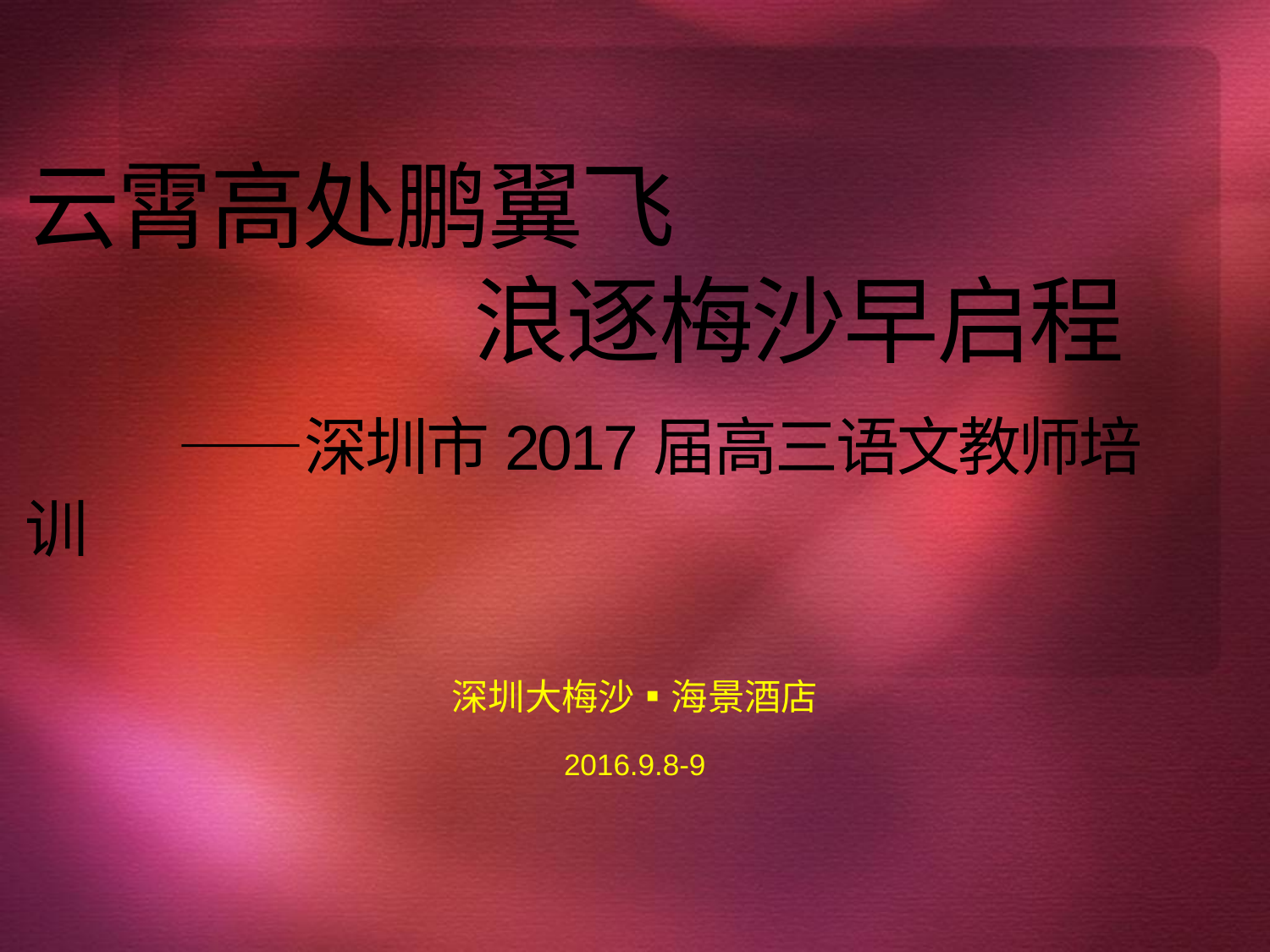

# 云霄高处鹏翼飞 浪逐梅沙早启程 ——深圳市2017届高三语文教师培训

深圳大梅沙▪海景酒店

2016.9.8-9